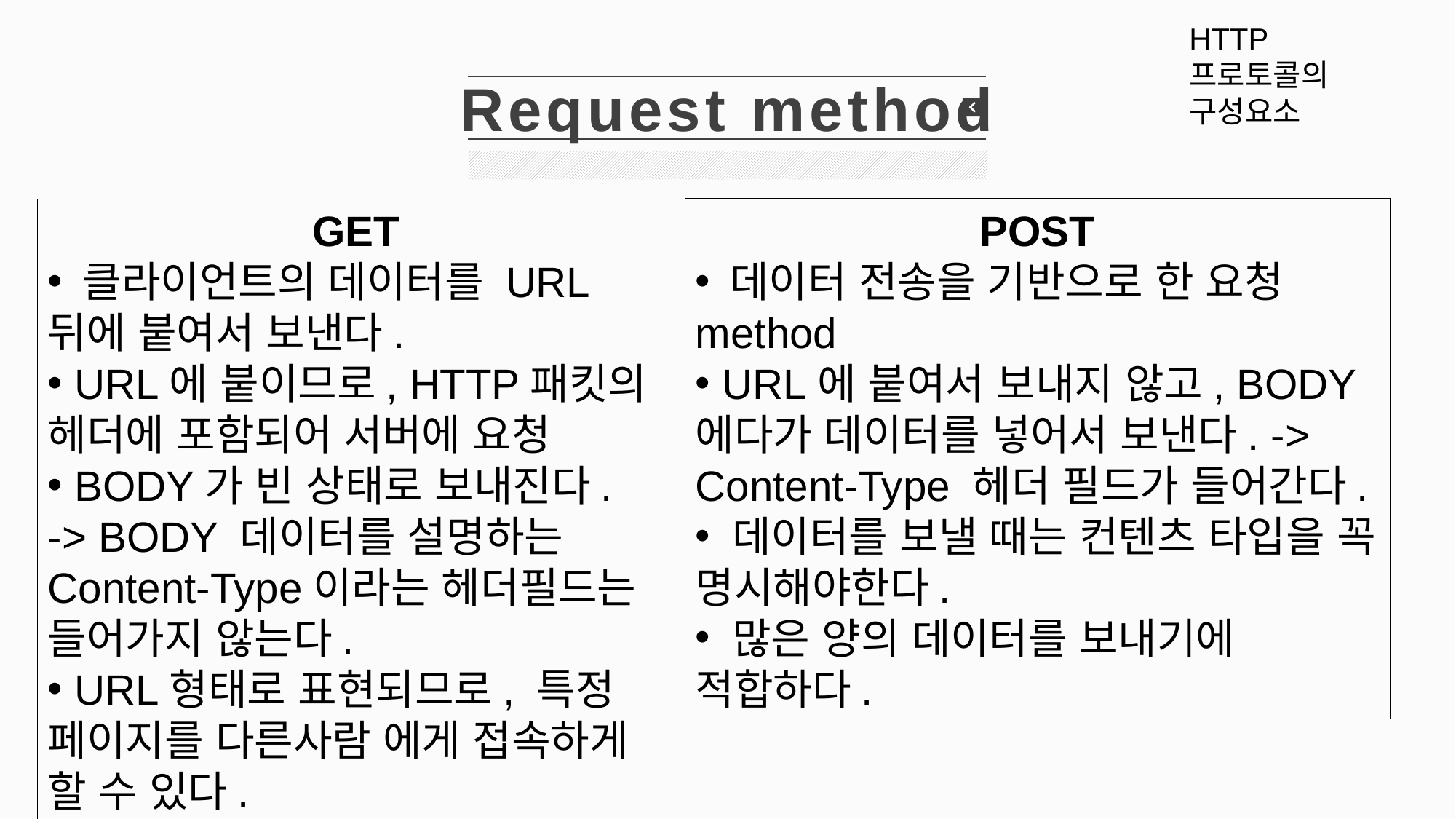

HTTP 프로토콜의 구성요소
Request method

POST
 데이터 전송을 기반으로 한 요청 method
 URL에 붙여서 보내지 않고, BODY에다가 데이터를 넣어서 보낸다. -> Content-Type 헤더 필드가 들어간다.
 데이터를 보낼 때는 컨텐츠 타입을 꼭 명시해야한다.
 많은 양의 데이터를 보내기에 적합하다.
GET
 클라이언트의 데이터를 URL 뒤에 붙여서 보낸다.
 URL에 붙이므로, HTTP패킷의 헤더에 포함되어 서버에 요청
 BODY가 빈 상태로 보내진다.
-> BODY 데이터를 설명하는 Content-Type이라는 헤더필드는 들어가지 않는다.
 URL형태로 표현되므로, 특정 페이지를 다른사람 에게 접속하게 할 수 있다.
 간단한 데이터를 넣도록 설계되어, 데이터를 보내는 양의 한계가 있다.